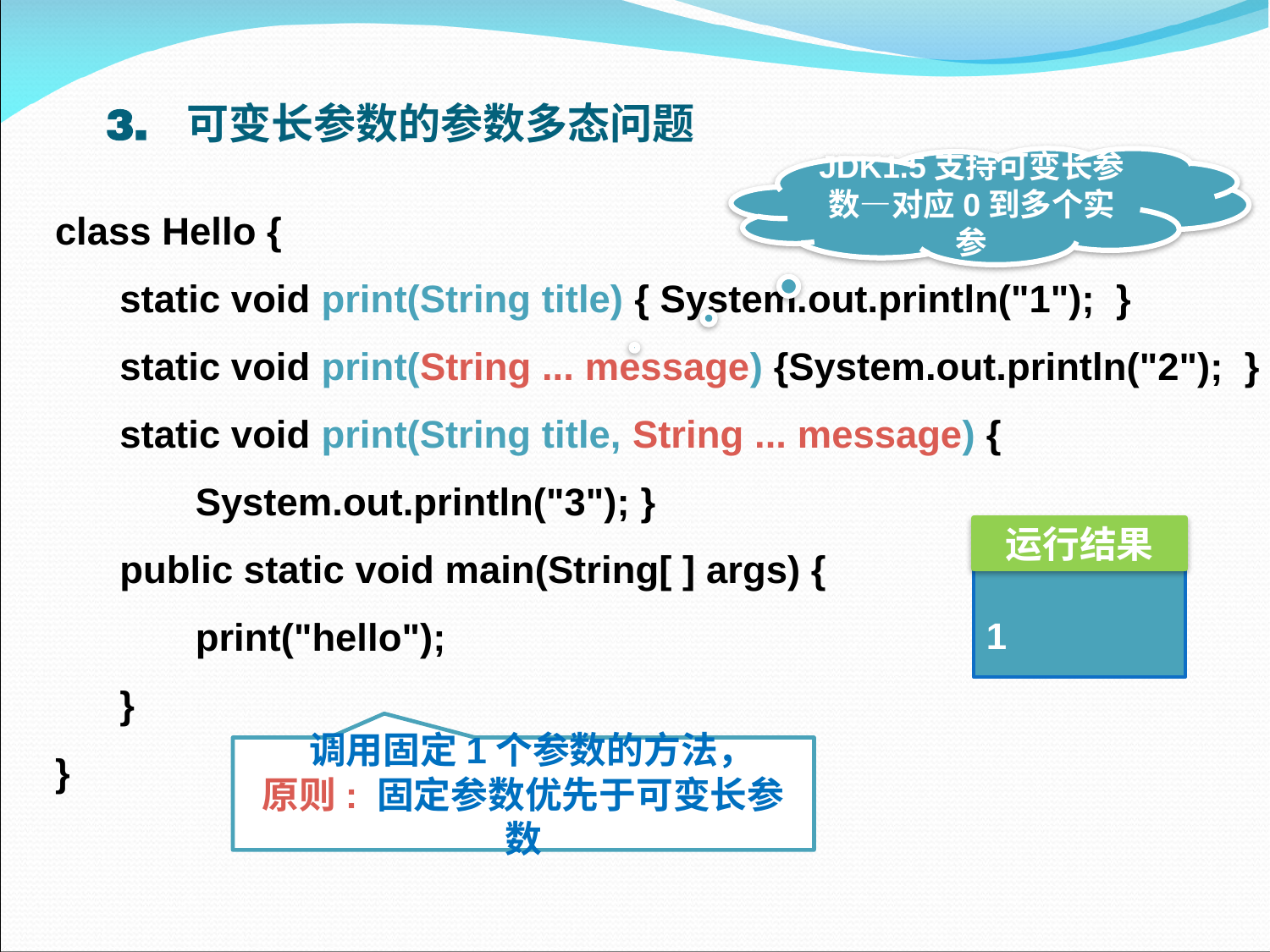

# 3.  可变长参数的参数多态问题
JDK1.5支持可变长参数—对应0到多个实参
class Hello {
      static void print(String title) { System.out.println("1");  }
      static void print(String ... message) {System.out.println("2");  }
      static void print(String title, String ... message) {
             System.out.println("3"); }
      public static void main(String[ ] args) {
             print("hello");
      }
}

1
运行结果
 调用固定1个参数的方法，
原则: 固定参数优先于可变长参数